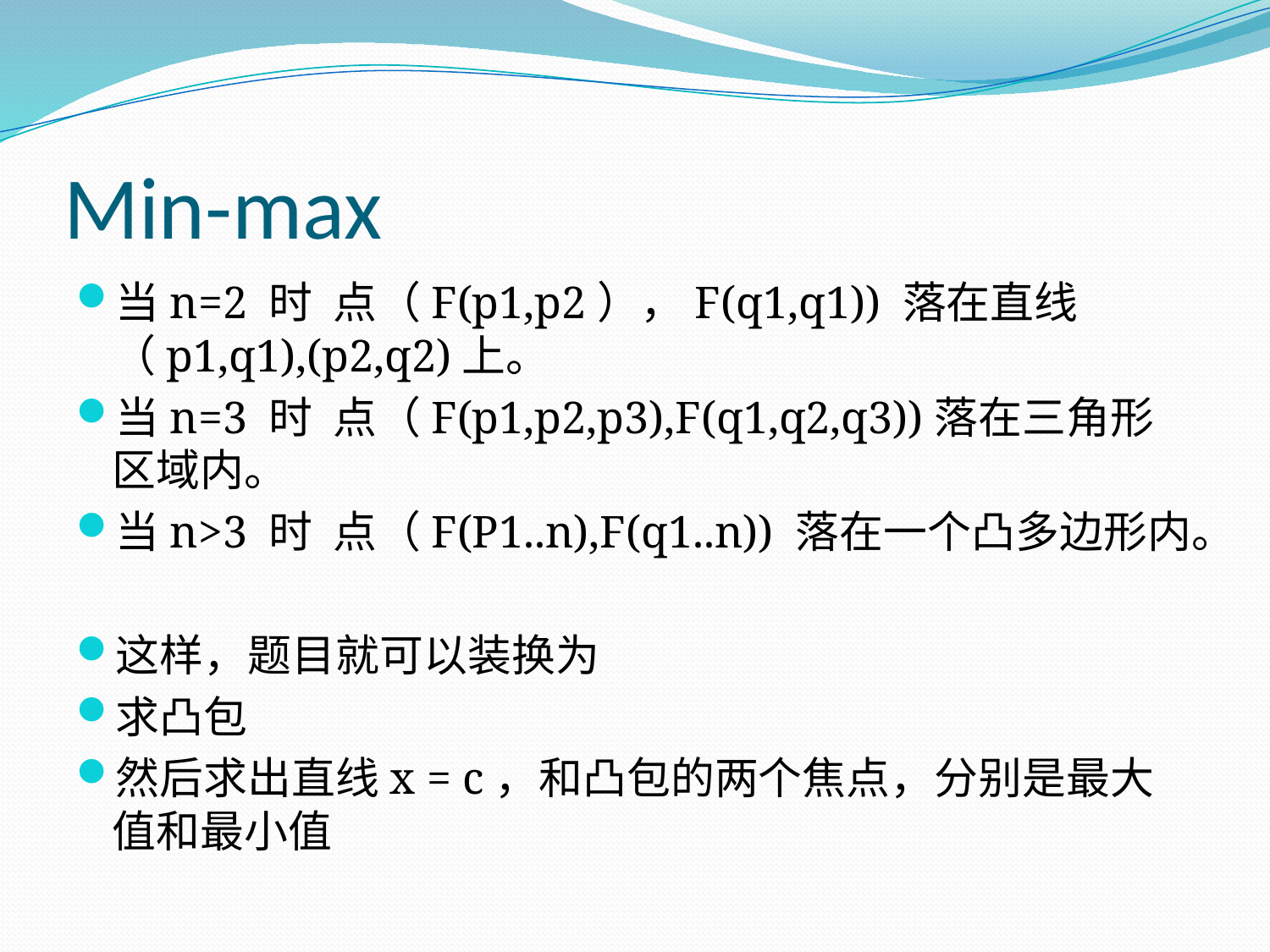

# Min-max
当n=2 时  点（F(p1,p2），F(q1,q1)) 落在直线（p1,q1),(p2,q2)上。
当n=3 时  点（F(p1,p2,p3),F(q1,q2,q3))落在三角形区域内。
当n>3 时  点（F(P1..n),F(q1..n)) 落在一个凸多边形内。

这样，题目就可以装换为
求凸包
然后求出直线x = c，和凸包的两个焦点，分别是最大值和最小值